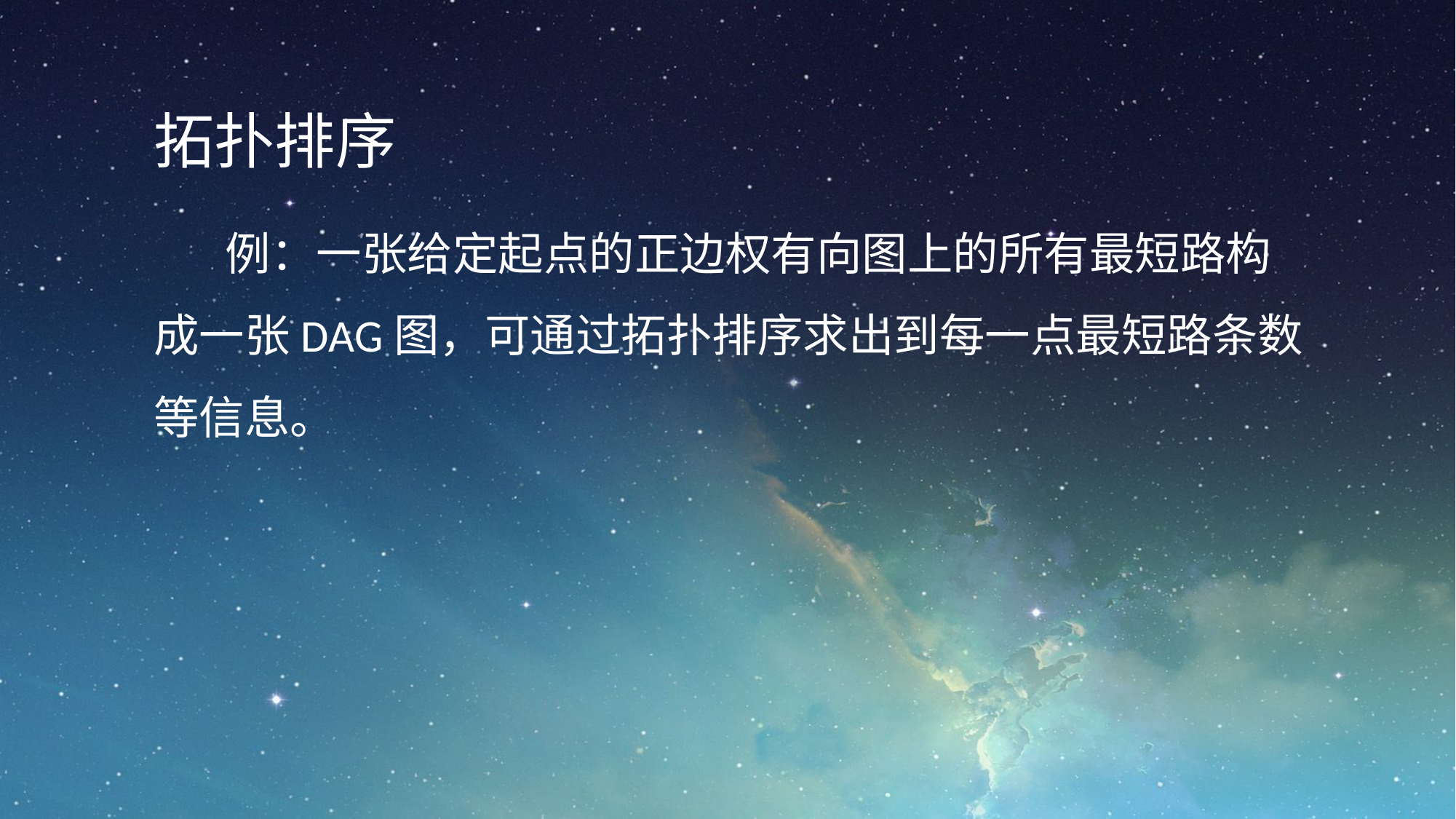

拓扑排序
例：一张给定起点的正边权有向图上的所有最短路构成一张DAG图，可通过拓扑排序求出到每一点最短路条数等信息。